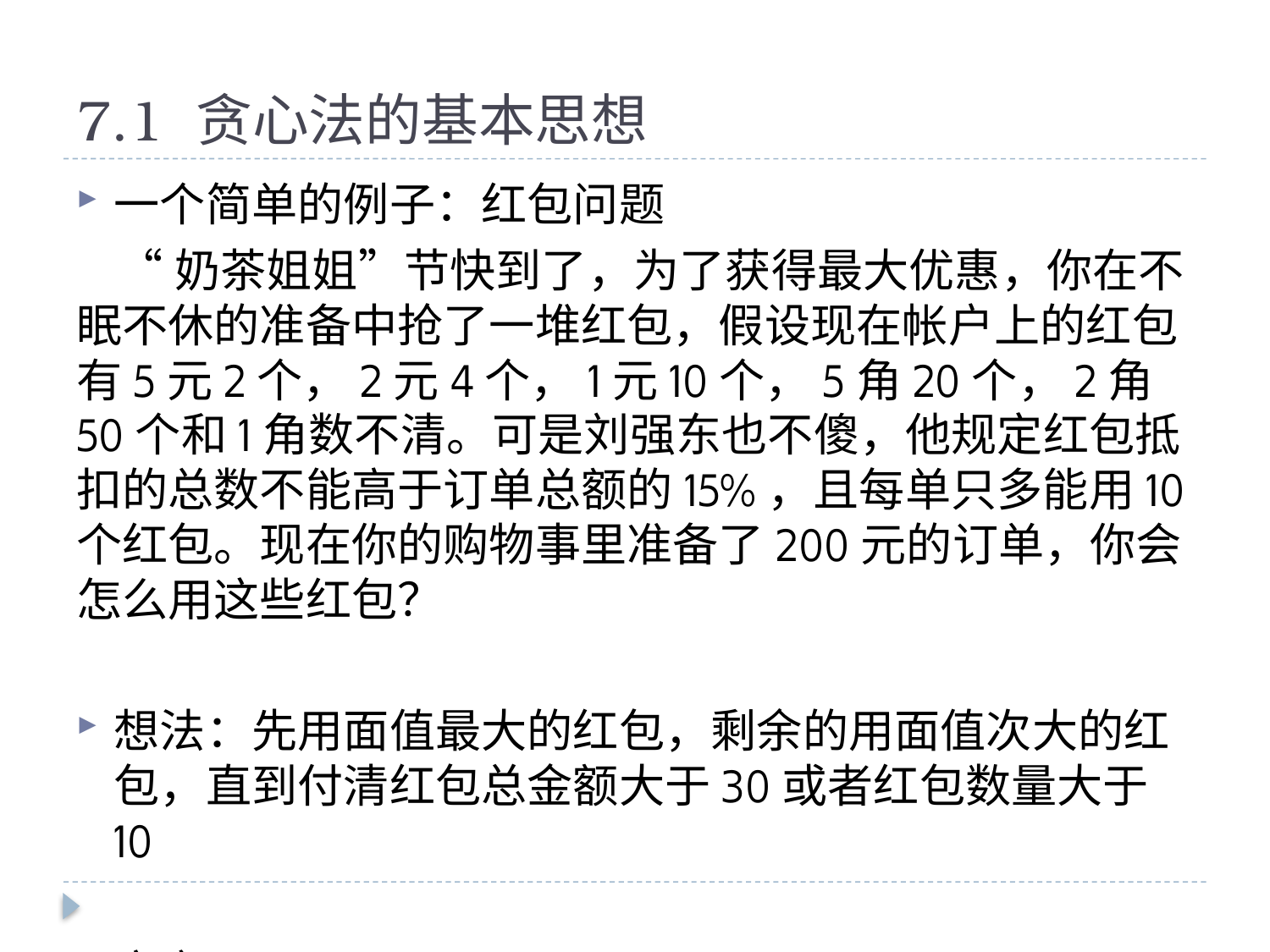

# 7.1 贪心法的基本思想
一个简单的例子：红包问题
    “奶茶姐姐”节快到了，为了获得最大优惠，你在不眠不休的准备中抢了一堆红包，假设现在帐户上的红包有5元2个，2元4个，1元10个，5角20个，2角50个和1角数不清。可是刘强东也不傻，他规定红包抵扣的总数不能高于订单总额的15%，且每单只多能用10个红包。现在你的购物事里准备了200元的订单，你会怎么用这些红包？

想法：先用面值最大的红包，剩余的用面值次大的红包，直到付清红包总金额大于30或者红包数量大于10

方案：5元*2 + 2元*4 + 1元*4 = 22元